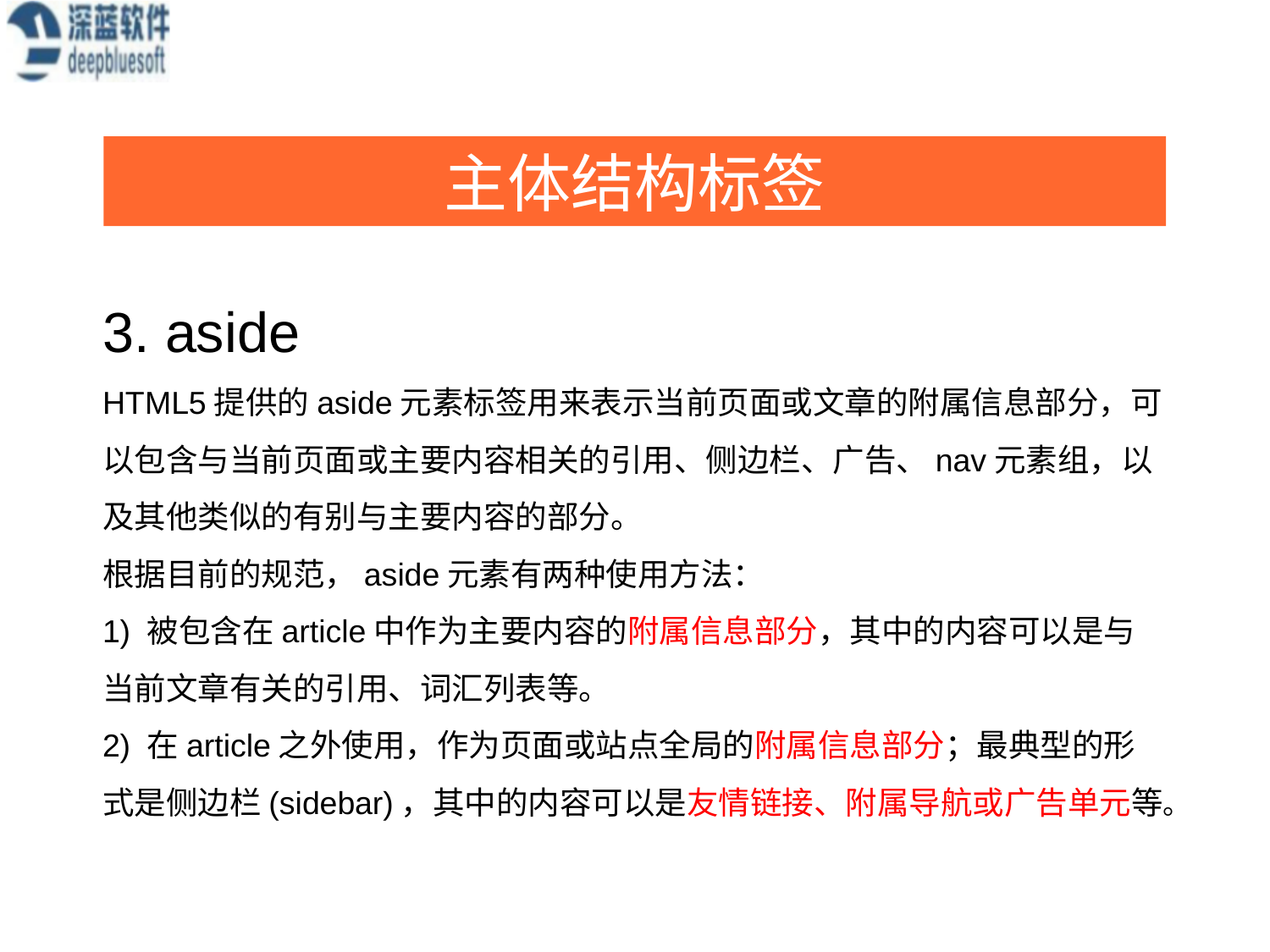

主体结构标签
3. aside
HTML5提供的aside元素标签用来表示当前页面或文章的附属信息部分，可以包含与当前页面或主要内容相关的引用、侧边栏、广告、nav元素组，以及其他类似的有别与主要内容的部分。
根据目前的规范，aside元素有两种使用方法：
1) 被包含在article中作为主要内容的附属信息部分，其中的内容可以是与当前文章有关的引用、词汇列表等。
2) 在article之外使用，作为页面或站点全局的附属信息部分；最典型的形式是侧边栏(sidebar)，其中的内容可以是友情链接、附属导航或广告单元等。